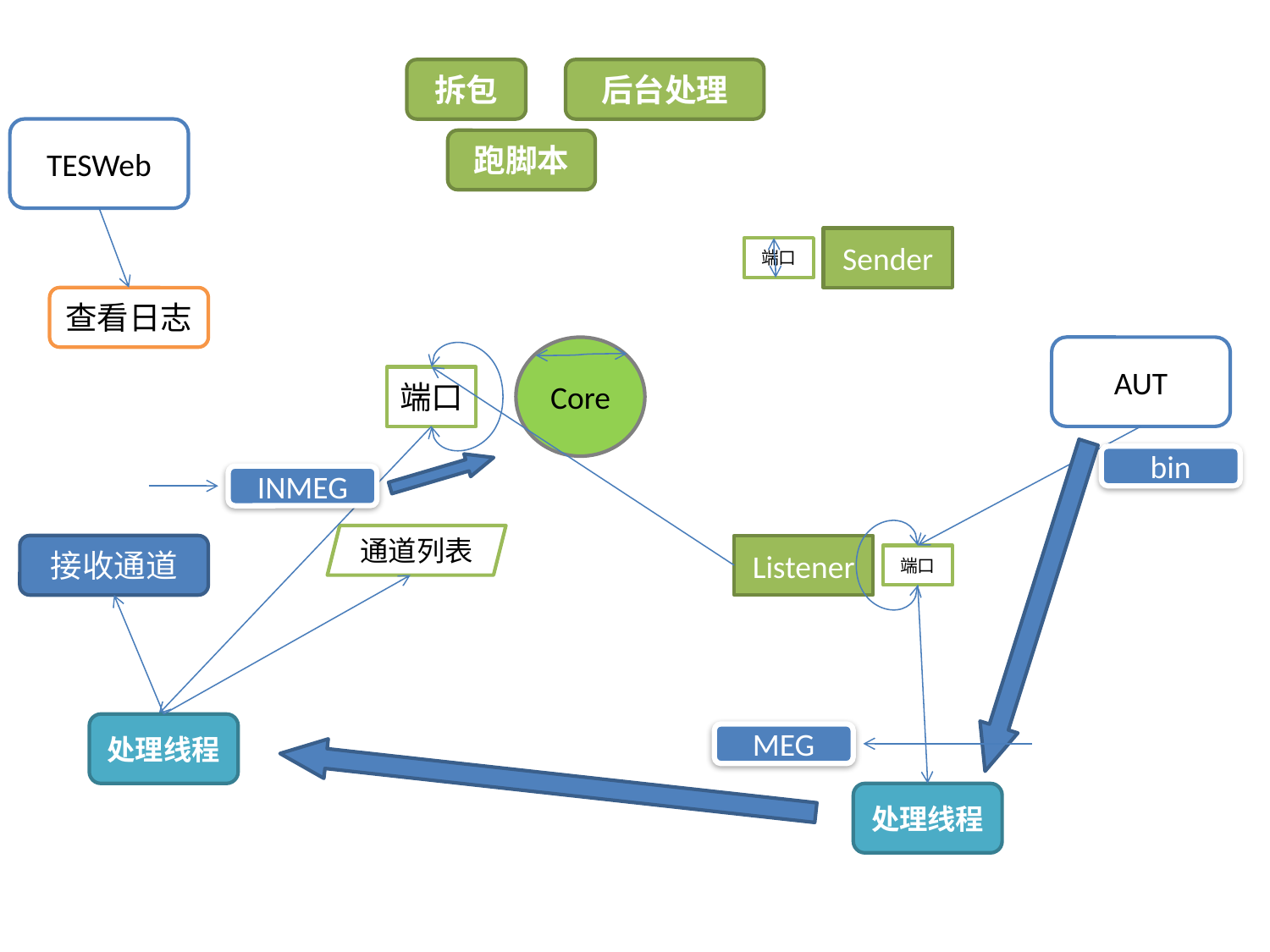

拆包
后台处理
TESWeb
跑脚本
Sender
端口
查看日志
Core
AUT
端口

bin
INMEG

通道列表
接收通道
Listener
端口
处理线程
MEG
处理线程